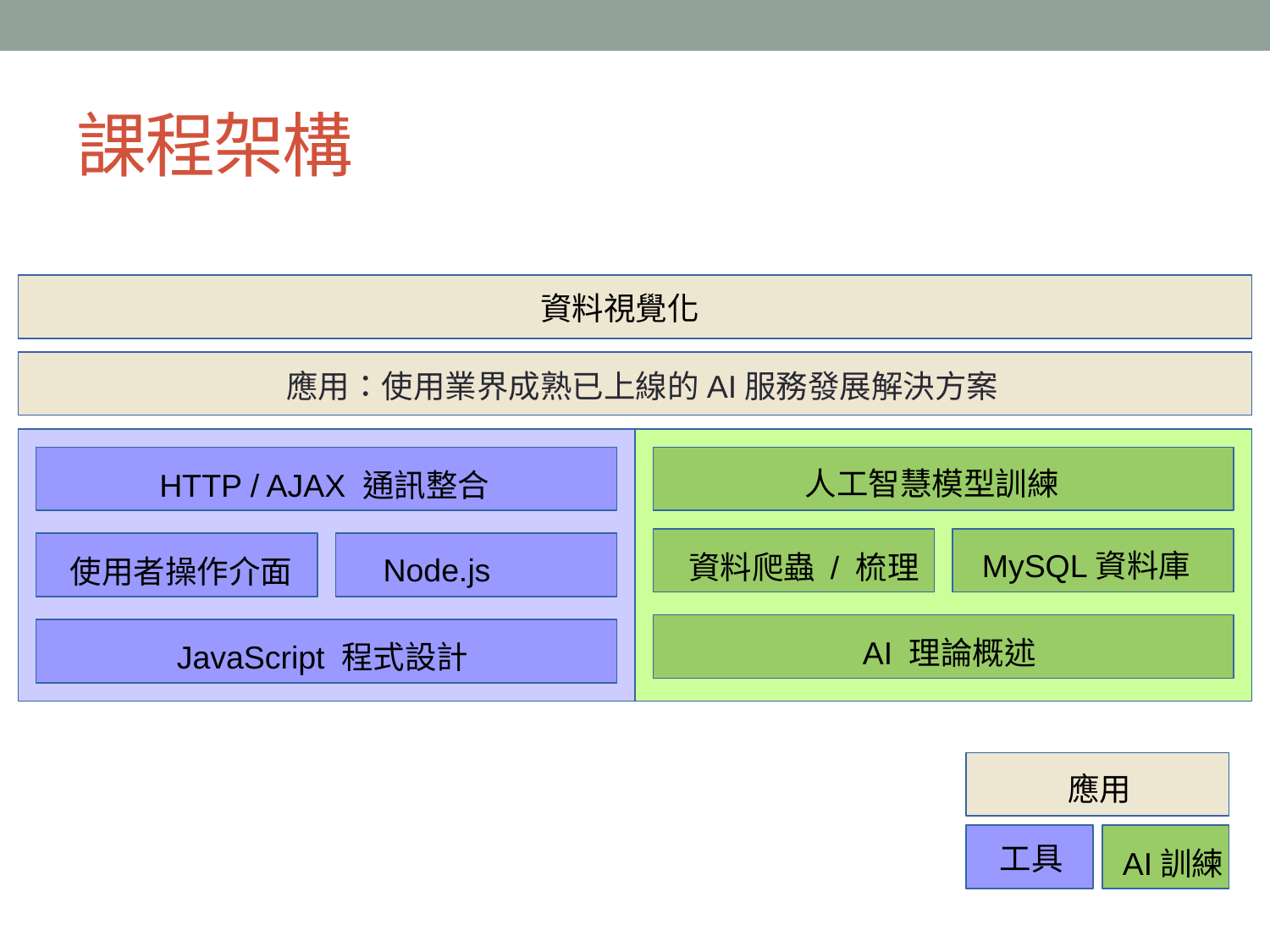

# 課程架構

資料視覺化

應用：使用業界成熟已上線的AI服務發展解決方案

人工智慧模型訓練
HTTP / AJAX 通訊整合

MySQL資料庫
資料爬蟲 / 梳理
Node.js
使用者操作介面

AI 理論概述
JavaScript 程式設計

應用

工具
AI訓練